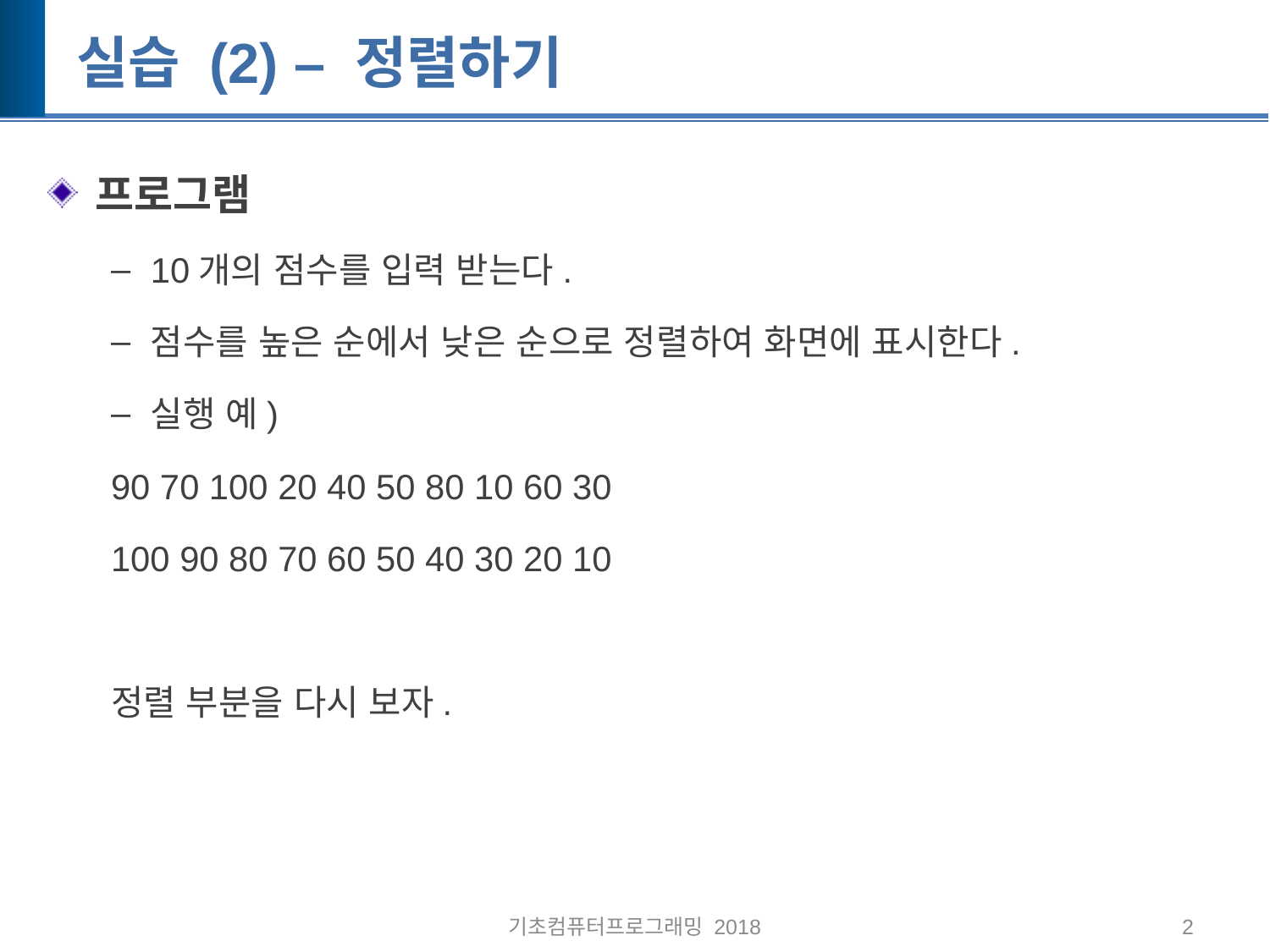

# 실습 (2) – 정렬하기
프로그램
10개의 점수를 입력 받는다.
점수를 높은 순에서 낮은 순으로 정렬하여 화면에 표시한다.
실행 예)
90 70 100 20 40 50 80 10 60 30
100 90 80 70 60 50 40 30 20 10

정렬 부분을 다시 보자.
기초컴퓨터프로그래밍 2018
2